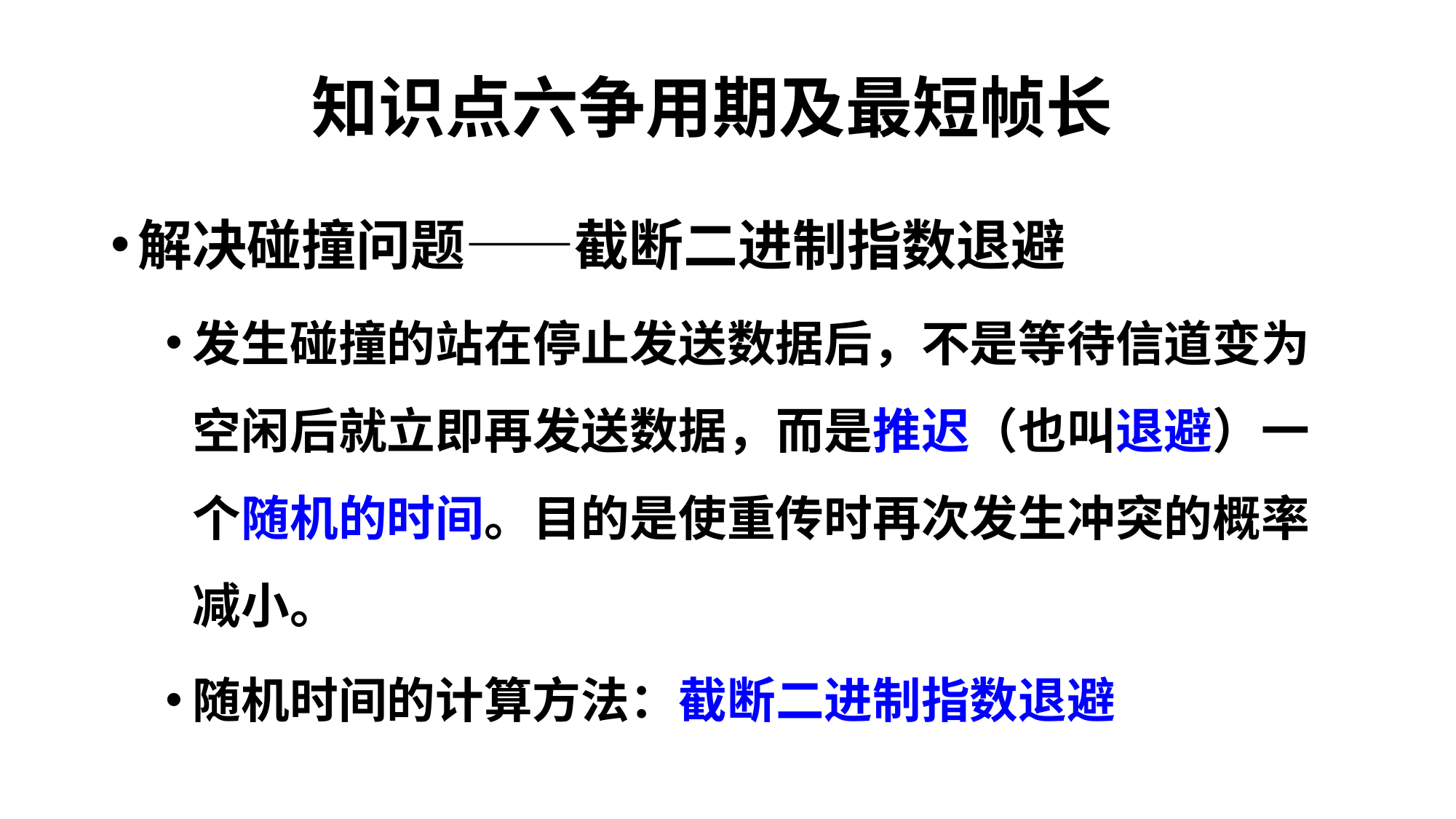

知识点六争用期及最短帧长
解决碰撞问题——截断二进制指数退避
发生碰撞的站在停止发送数据后，不是等待信道变为空闲后就立即再发送数据，而是推迟（也叫退避）一个随机的时间。目的是使重传时再次发生冲突的概率减小。
随机时间的计算方法：截断二进制指数退避